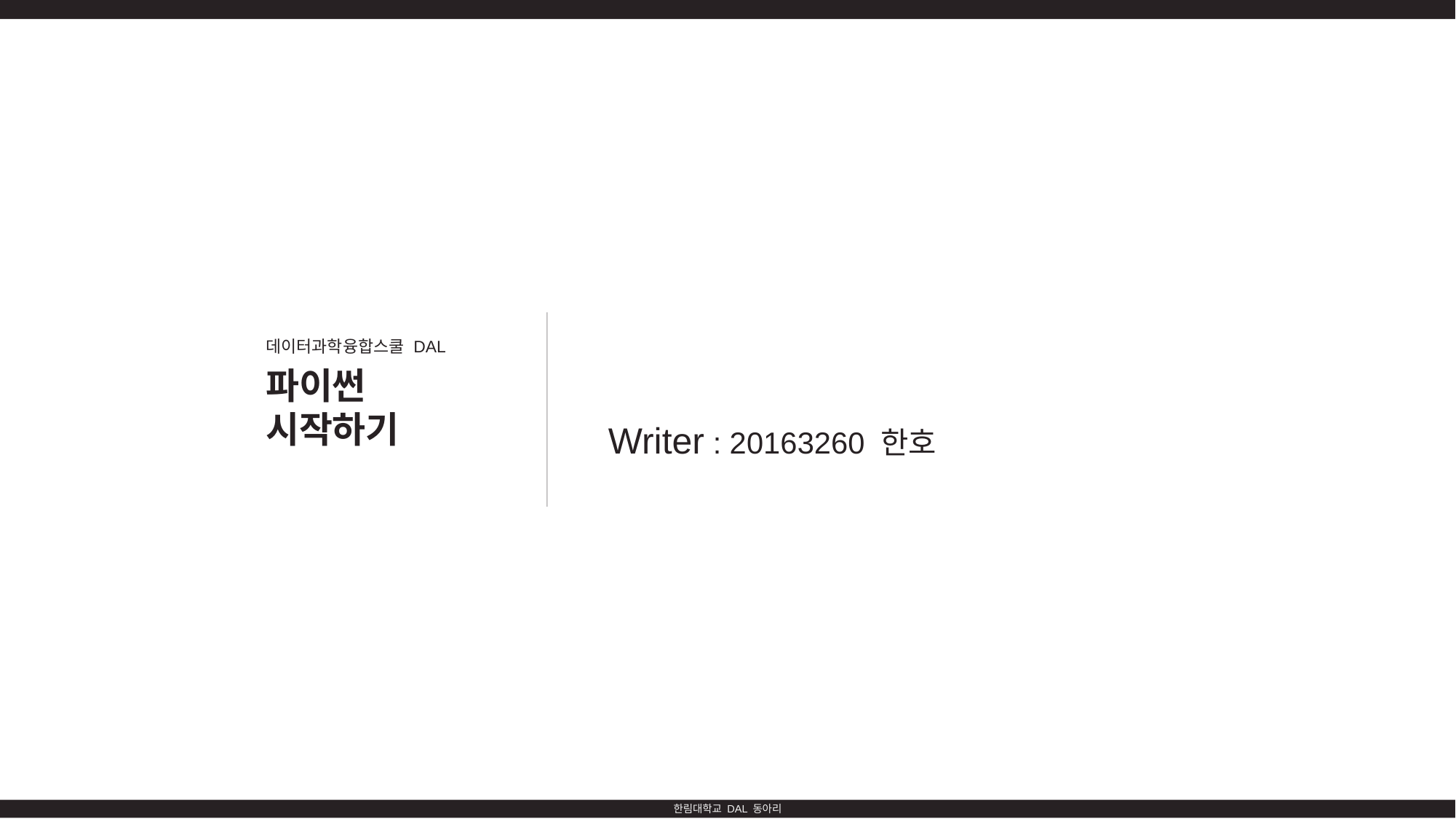

데이터과학융합스쿨 DAL
파이썬
시작하기
Writer : 20163260 한호
한림대학교 DAL 동아리